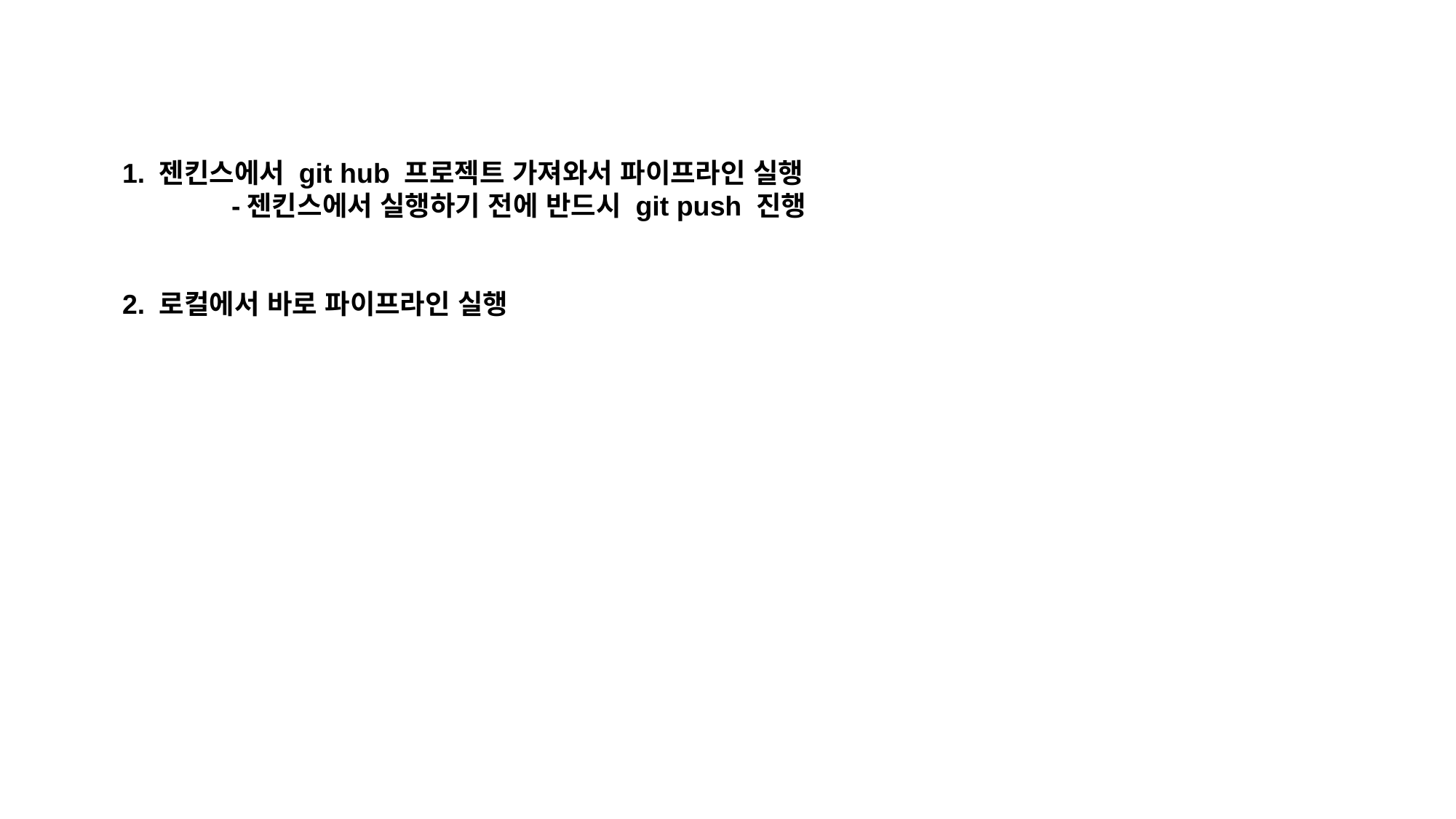

1. 젠킨스에서 git hub 프로젝트 가져와서 파이프라인 실행
	-젠킨스에서 실행하기 전에 반드시 git push 진행

2. 로컬에서 바로 파이프라인 실행